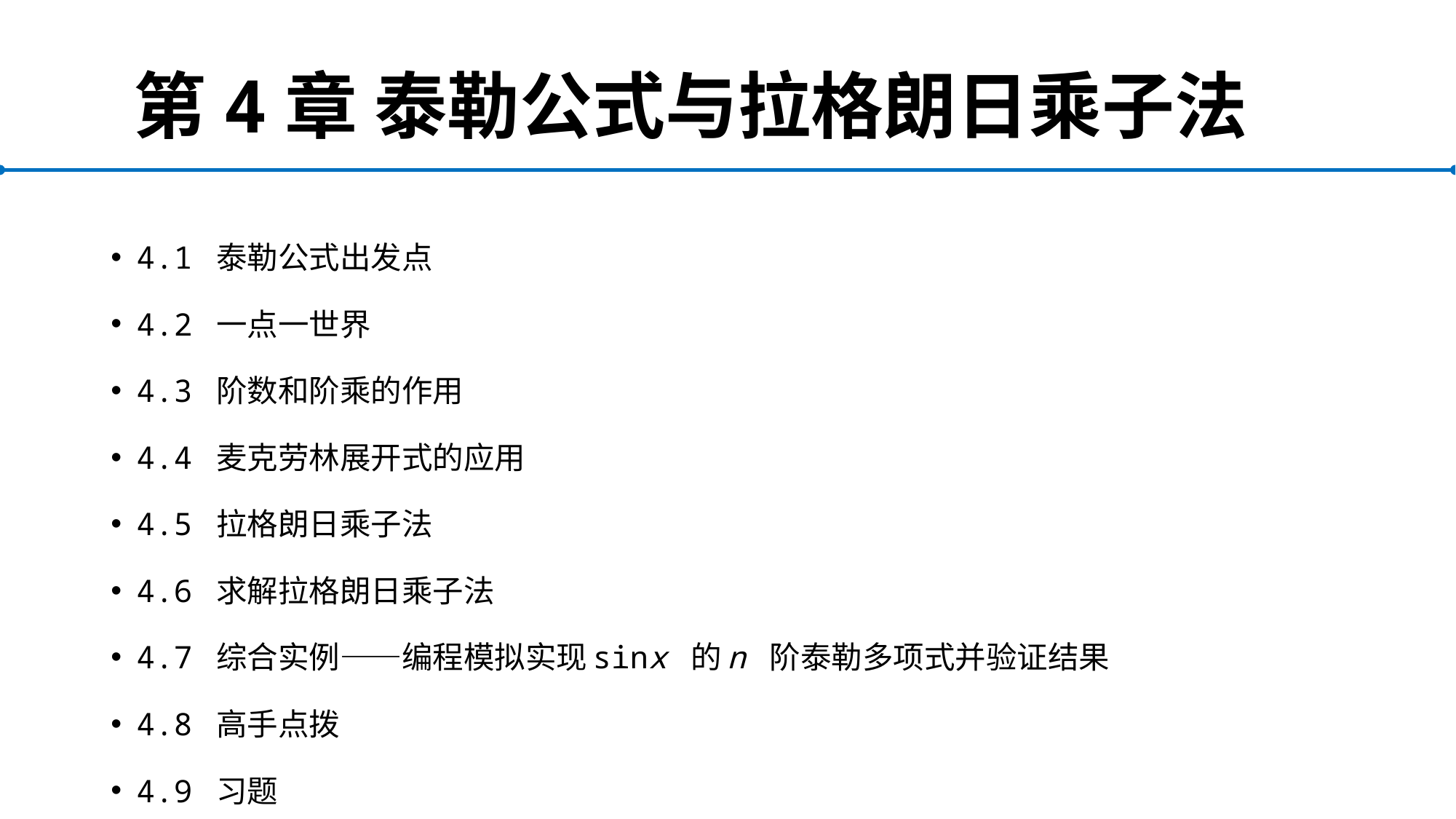

# 第4章 泰勒公式与拉格朗日乘子法
4.1 泰勒公式出发点
4.2 一点一世界
4.3 阶数和阶乘的作用
4.4 麦克劳林展开式的应用
4.5 拉格朗日乘子法
4.6 求解拉格朗日乘子法
4.7 综合实例——编程模拟实现sinx 的n 阶泰勒多项式并验证结果
4.8 高手点拨
4.9 习题